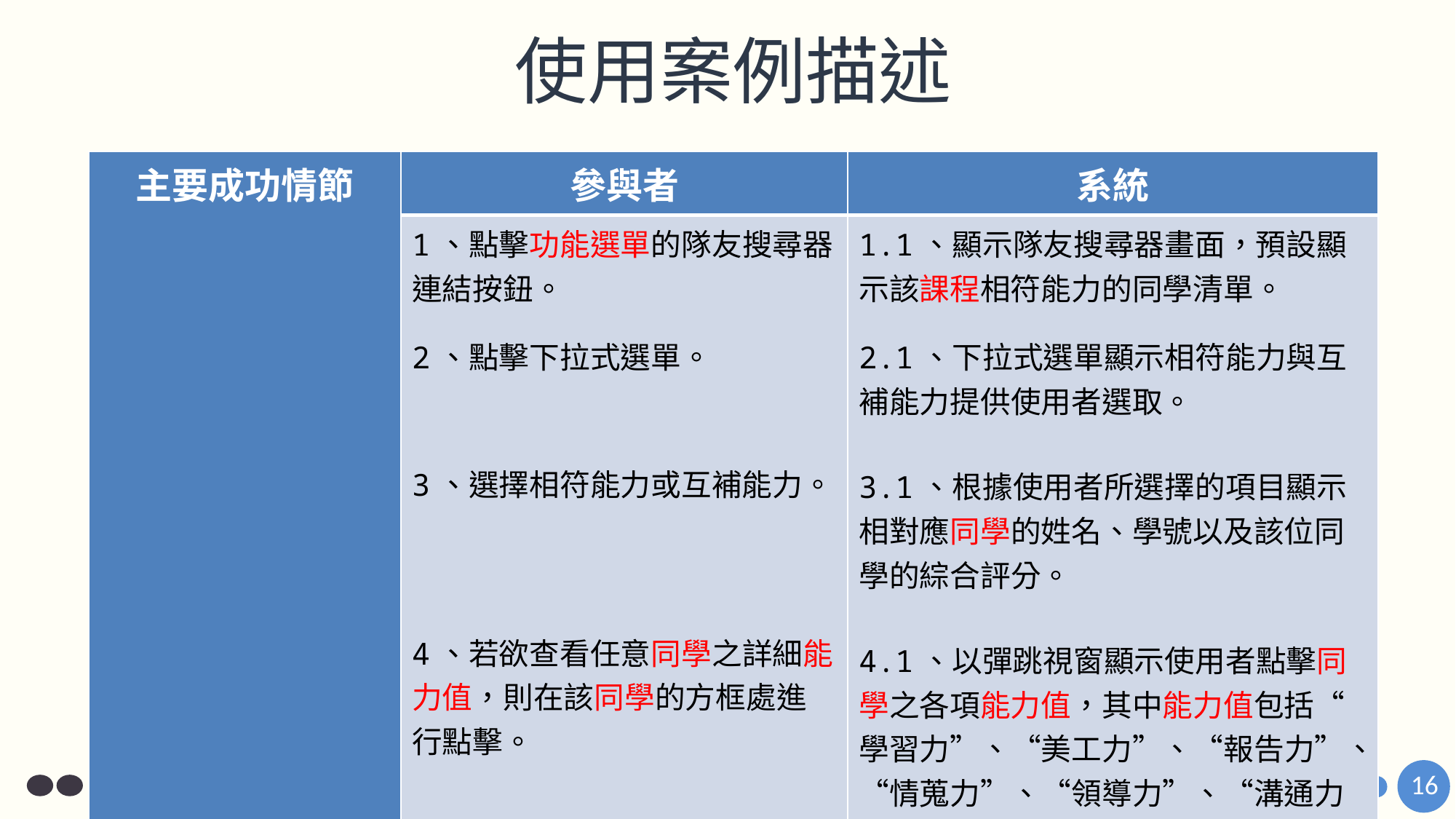

# 使用案例描述
| 主要成功情節 | 參與者 | 系統 |
| --- | --- | --- |
|  | 1、點擊功能選單的隊友搜尋器連結按鈕。 2、點擊下拉式選單。 3、選擇相符能力或互補能力。 4、若欲查看任意同學之詳細能力值，則在該同學的方框處進行點擊。 | 1.1、顯示隊友搜尋器畫面，預設顯示該課程相符能力的同學清單。 2.1、下拉式選單顯示相符能力與互補能力提供使用者選取。 3.1、根據使用者所選擇的項目顯示相對應同學的姓名、學號以及該位同學的綜合評分。 4.1、以彈跳視窗顯示使用者點擊同學之各項能力值，其中能力值包括“學習力”、“美工力”、“報告力”、“情蒐力”、“領導力”、“溝通力”以及“綜合評分”。 |
16